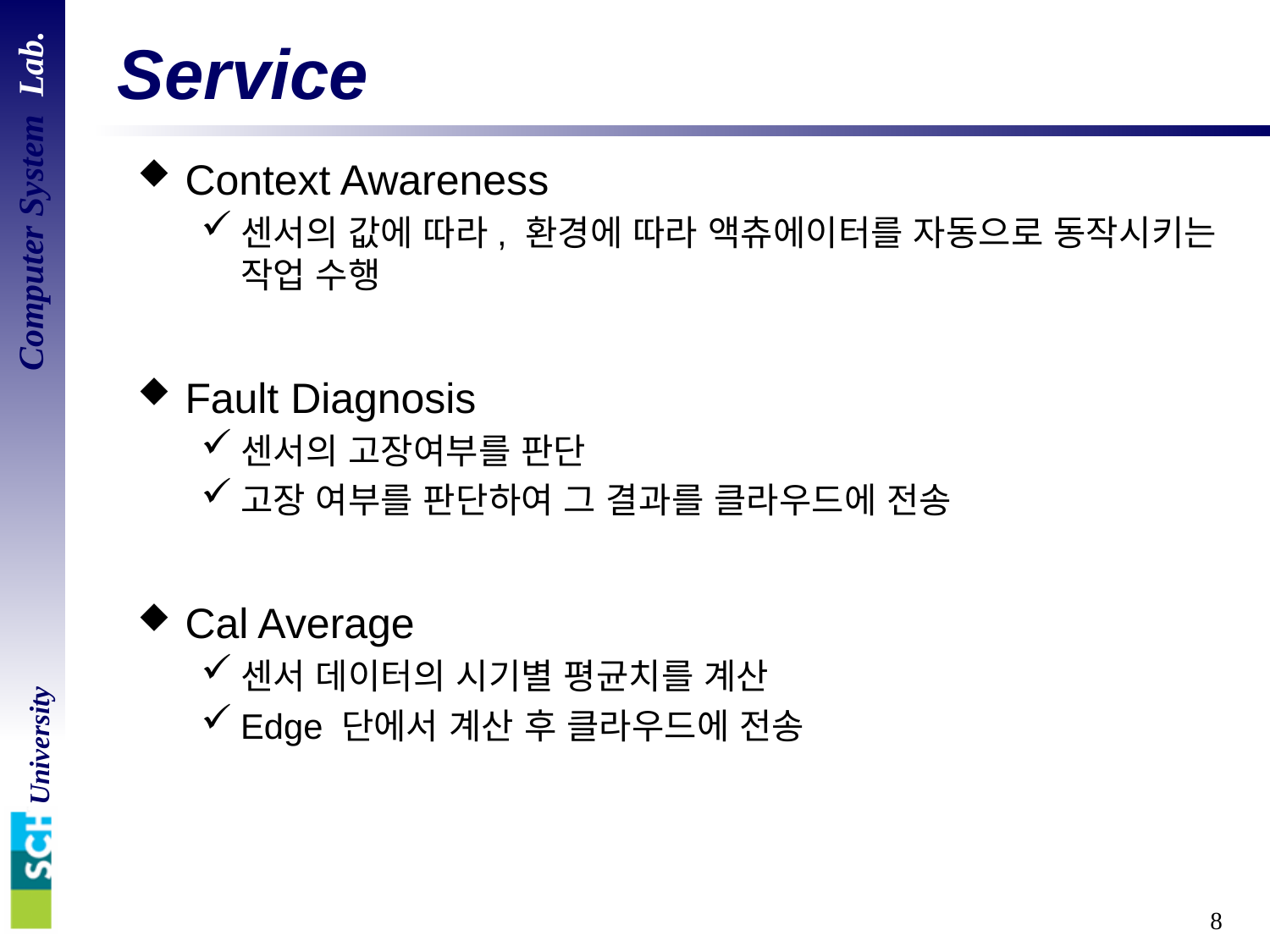

# Service
Context Awareness
센서의 값에 따라, 환경에 따라 액츄에이터를 자동으로 동작시키는 작업 수행

Fault Diagnosis
센서의 고장여부를 판단
고장 여부를 판단하여 그 결과를 클라우드에 전송

Cal Average
센서 데이터의 시기별 평균치를 계산
Edge 단에서 계산 후 클라우드에 전송